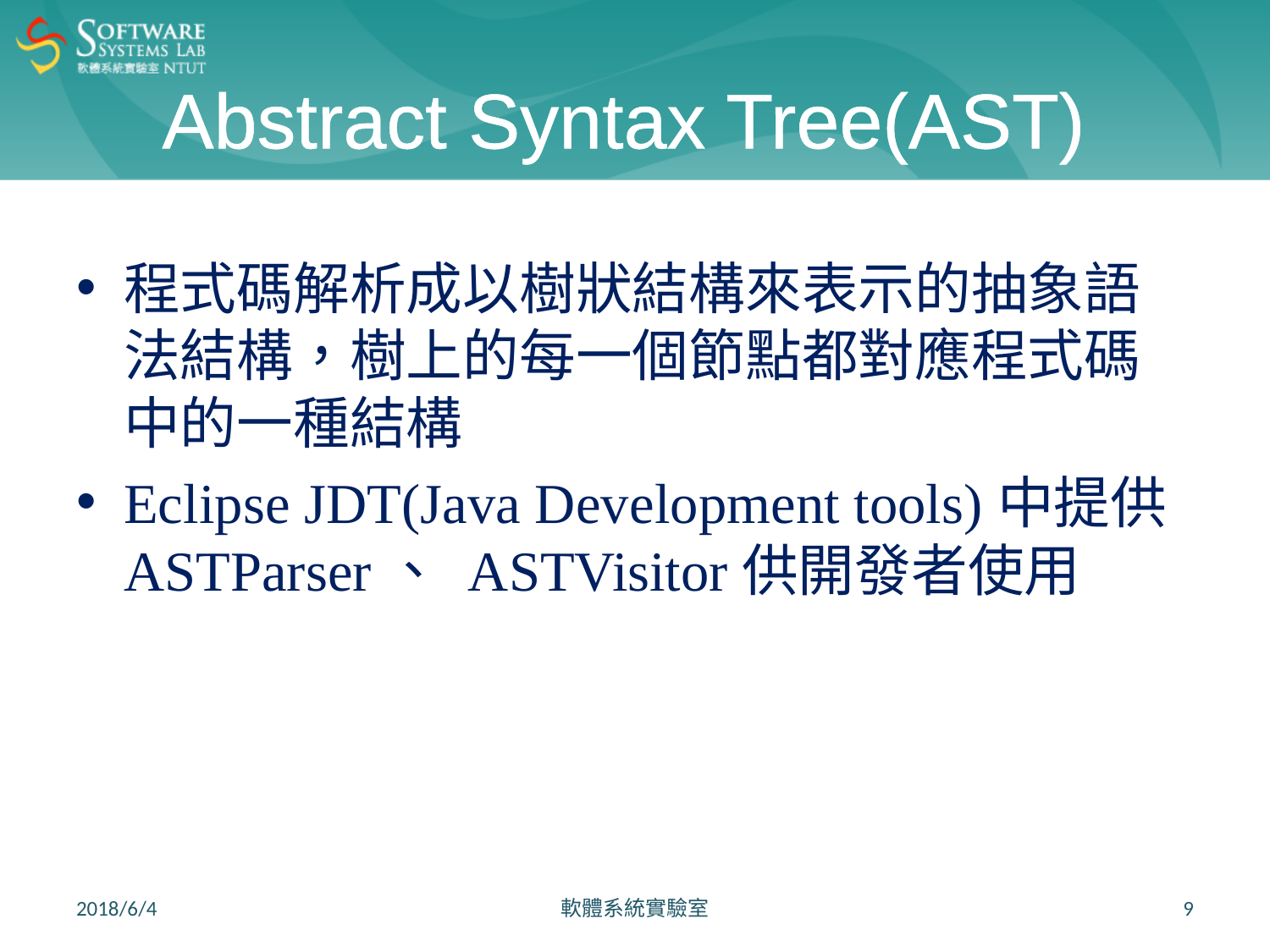

# Abstract Syntax Tree(AST)
程式碼解析成以樹狀結構來表示的抽象語法結構，樹上的每一個節點都對應程式碼中的一種結構
Eclipse JDT(Java Development tools)中提供ASTParser、 ASTVisitor供開發者使用
2018/6/4
軟體系統實驗室
9